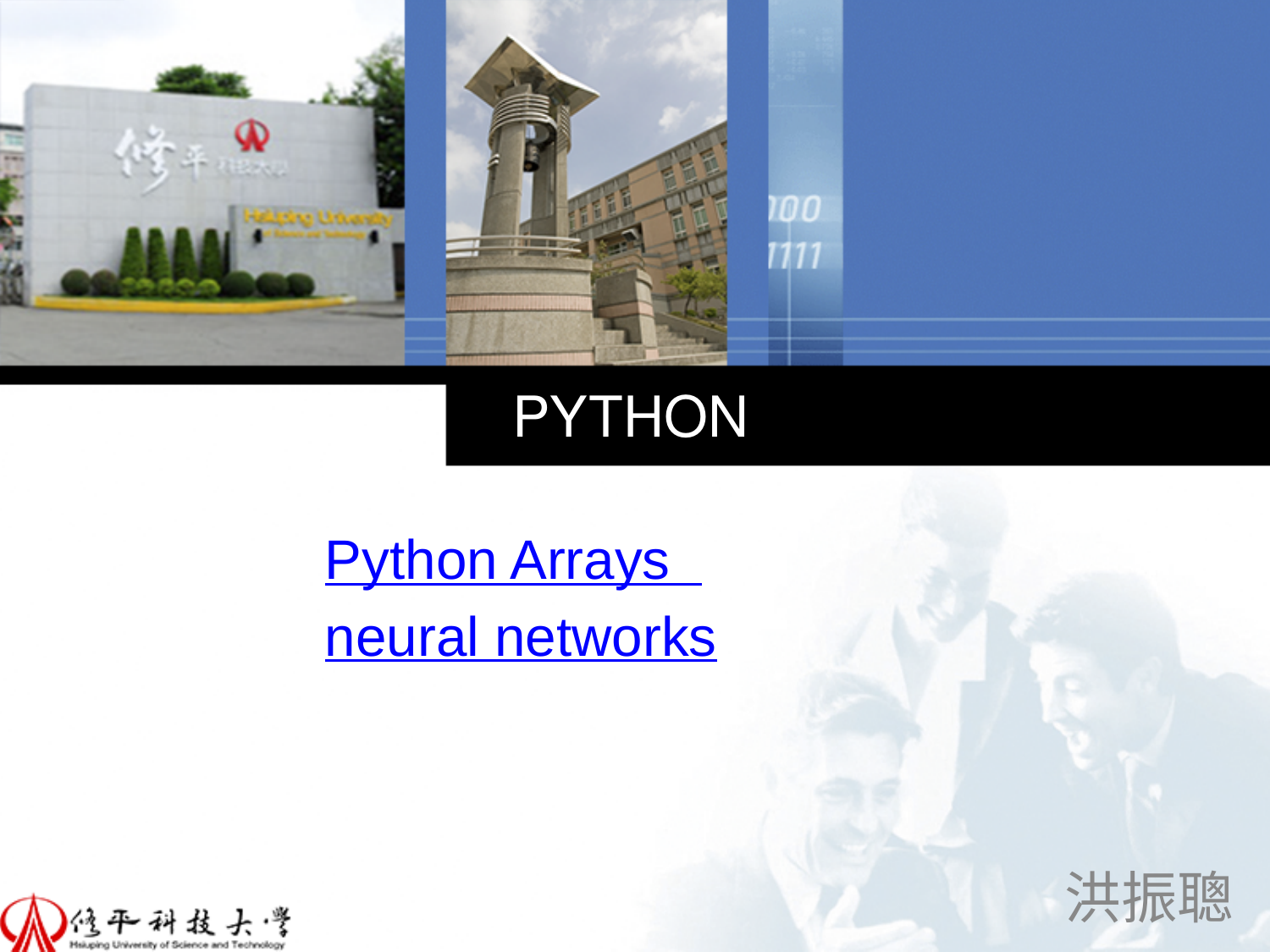

PYTHON
# Python Arrays neural networks
洪振聰